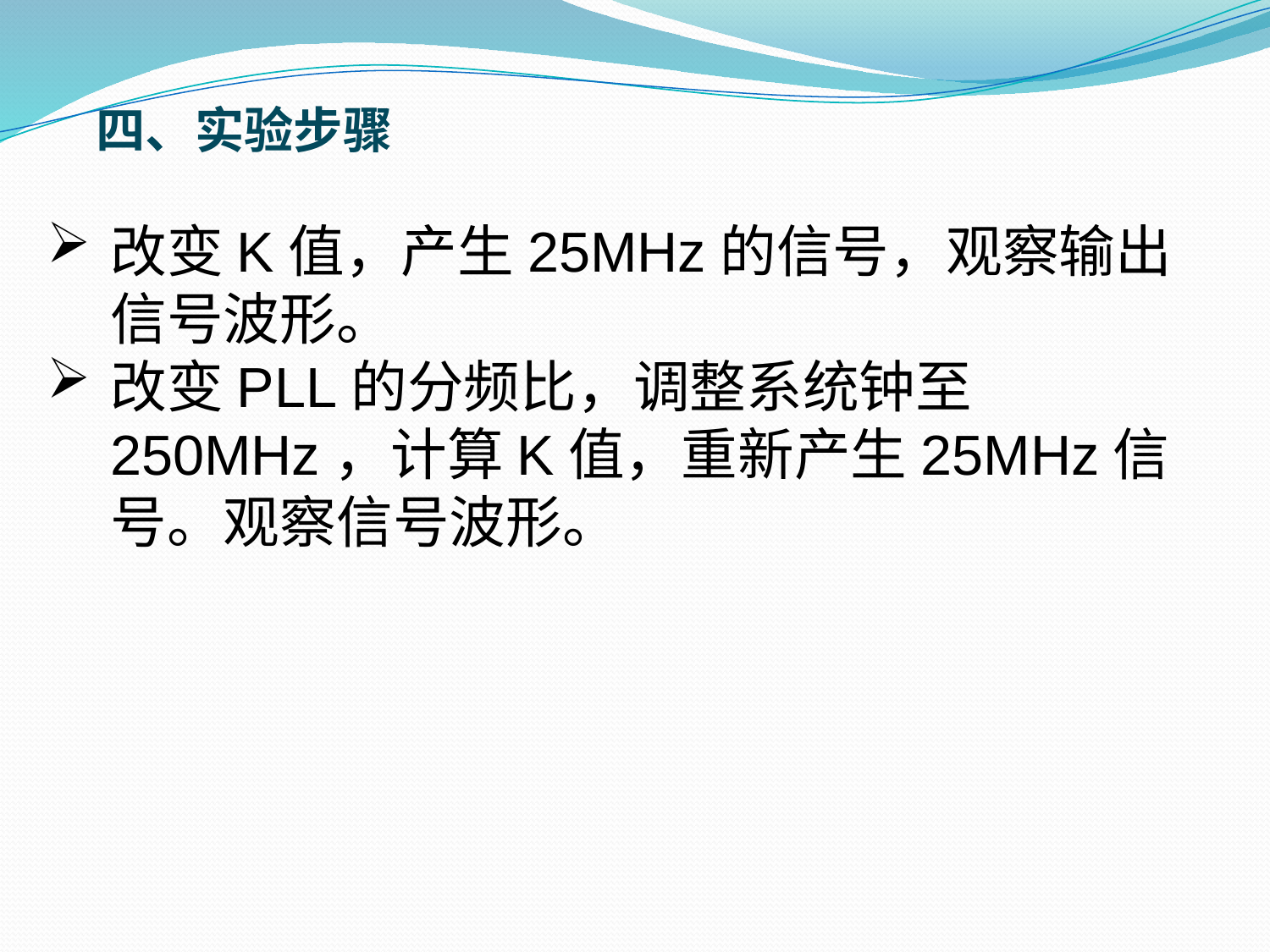

四、实验步骤
改变K值，产生25MHz的信号，观察输出信号波形。
改变PLL的分频比，调整系统钟至250MHz，计算K值，重新产生25MHz信号。观察信号波形。